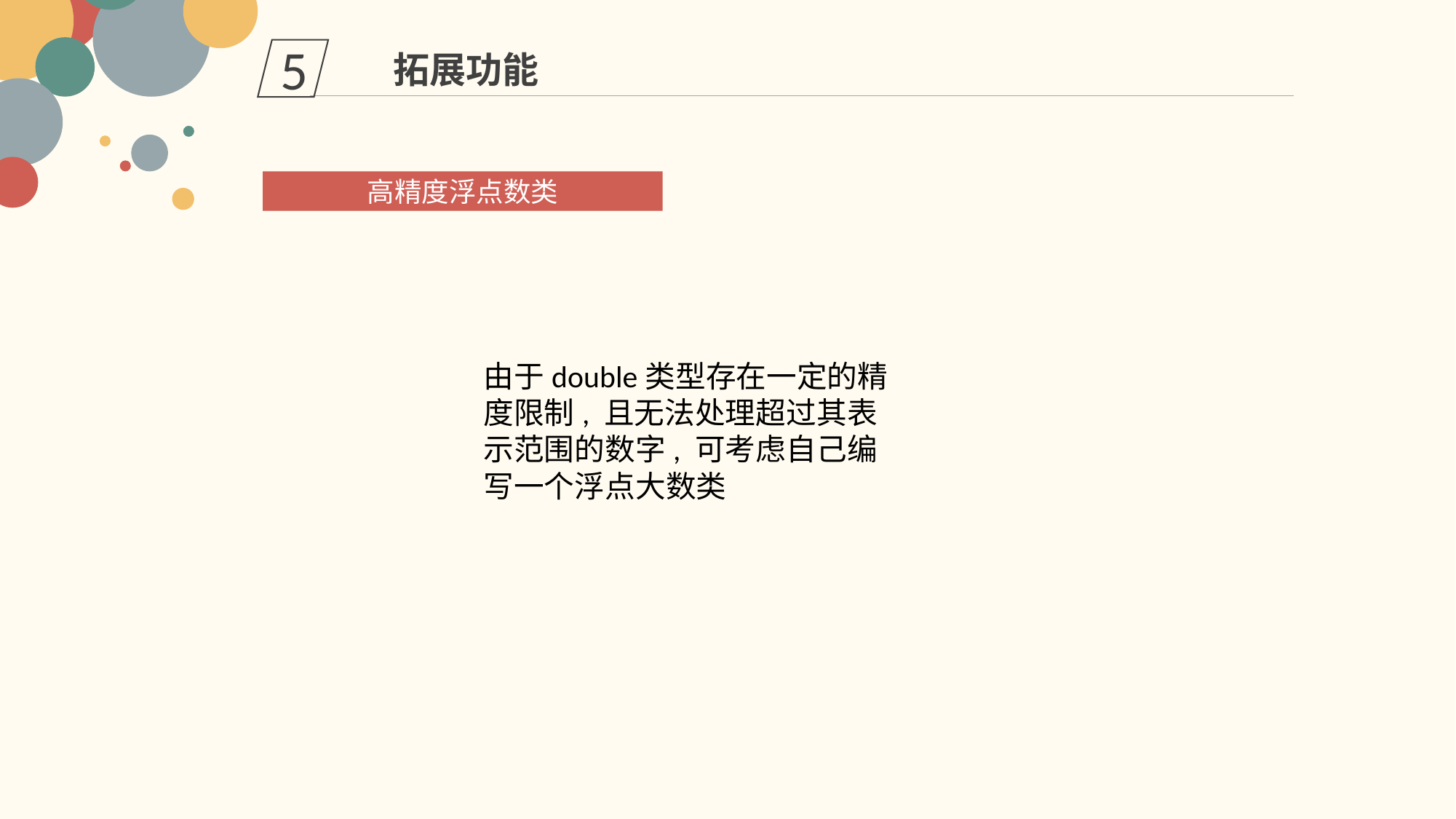

5
拓展功能
高精度浮点数类
由于double类型存在一定的精度限制, 且无法处理超过其表示范围的数字, 可考虑自己编写一个浮点大数类